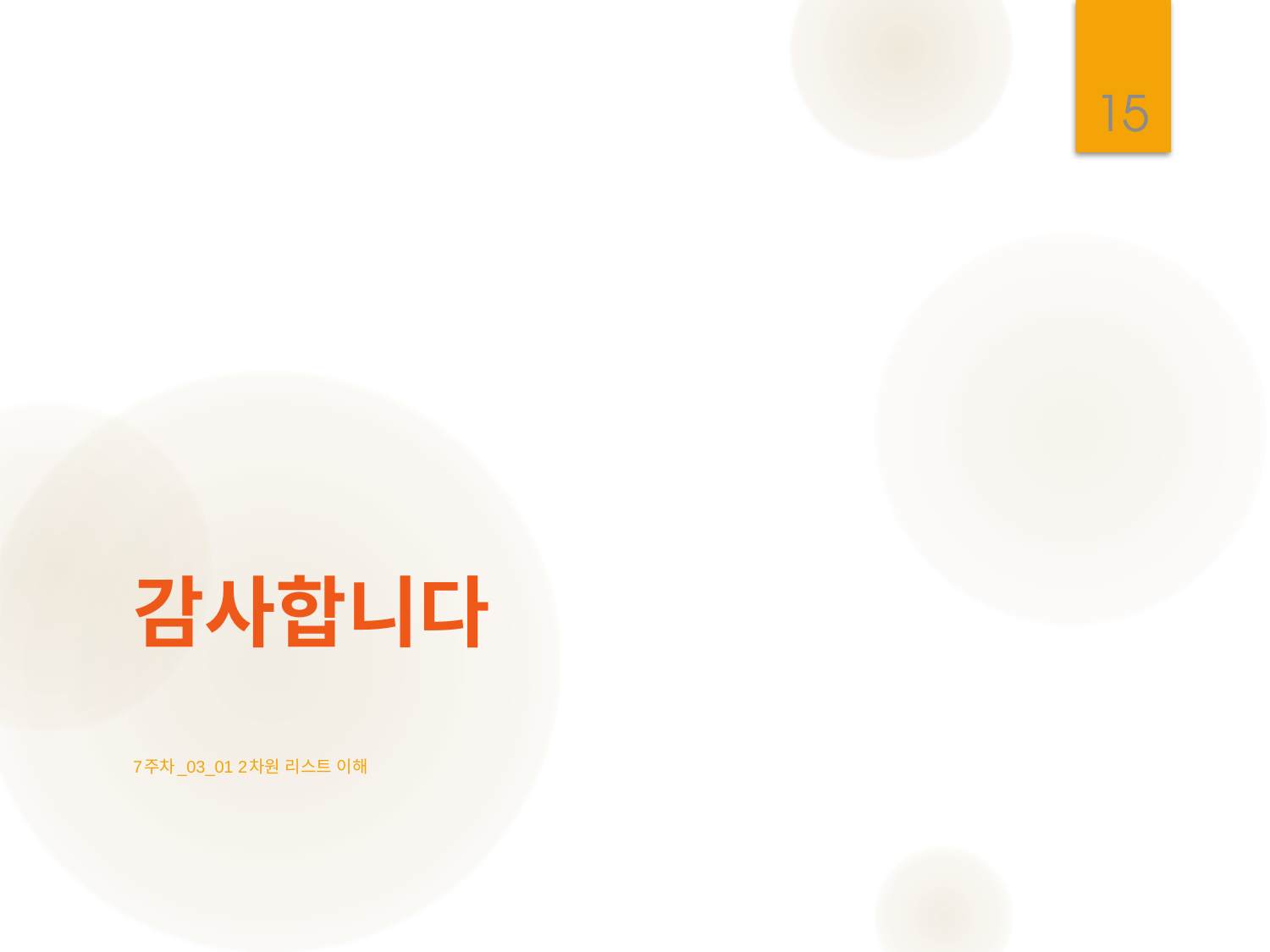

15
# 감사합니다

7주차_03_01 2차원 리스트 이해